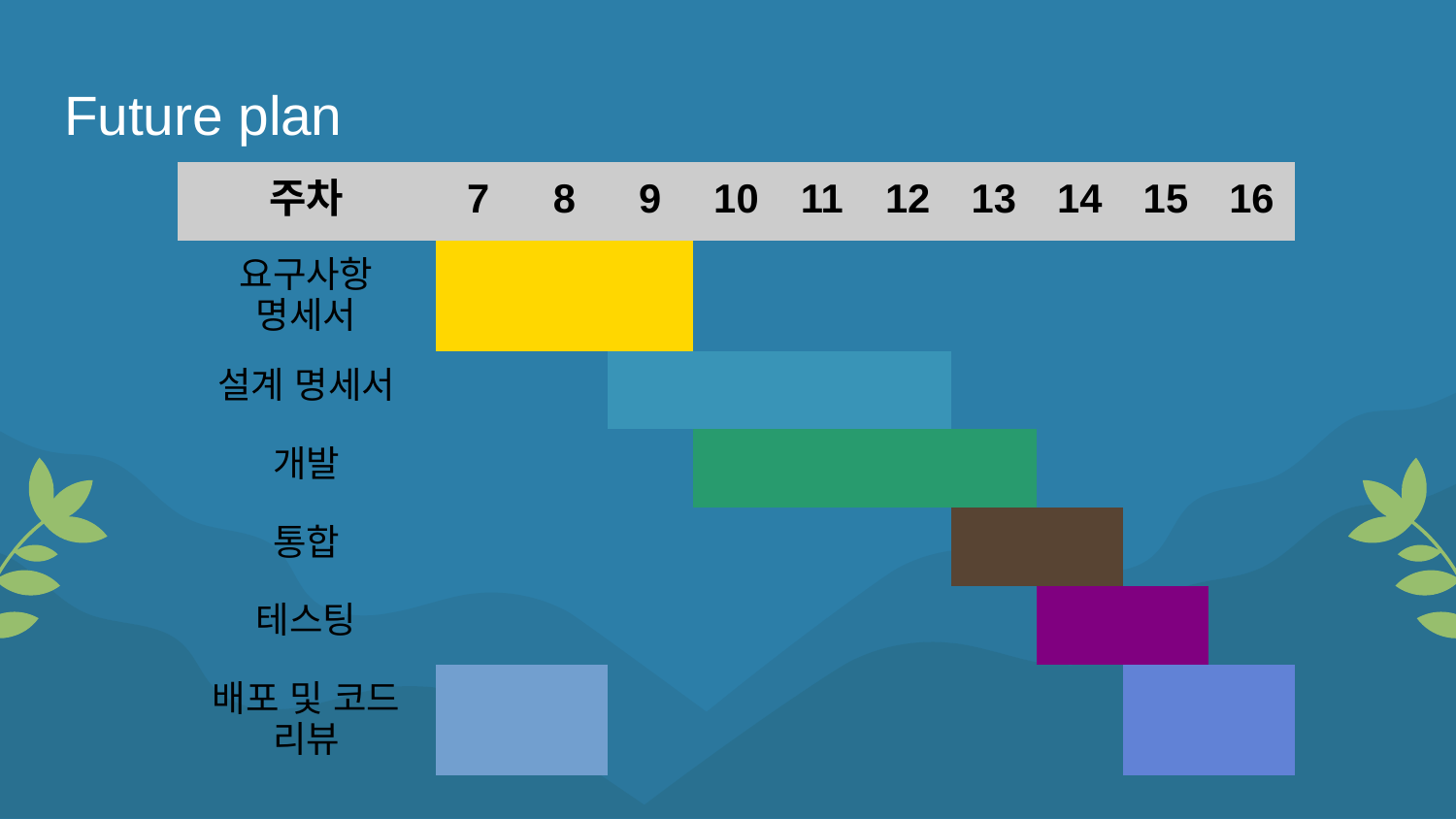

Future plan
| 주차 |  |  | 7 | 8 | 9 | 10 | 11 | 12 | 13 | 14 | 15 | 16 |
| --- | --- | --- | --- | --- | --- | --- | --- | --- | --- | --- | --- | --- |
| 요구사항 명세서 |  |  |  |  |  |  |  |  |  |  |  |  |
| 설계 명세서 |  |  |  |  |  |  |  |  |  |  |  |  |
| 개발 |  |  |  |  |  |  |  |  |  |  |  |  |
| 통합 |  |  |  |  |  |  |  |  |  |  |  |  |
| 테스팅 |  |  |  |  |  |  |  |  |  |  |  |  |
| 배포 및 코드 리뷰 |  |  |  |  |  |  |  |  |  |  |  |  |